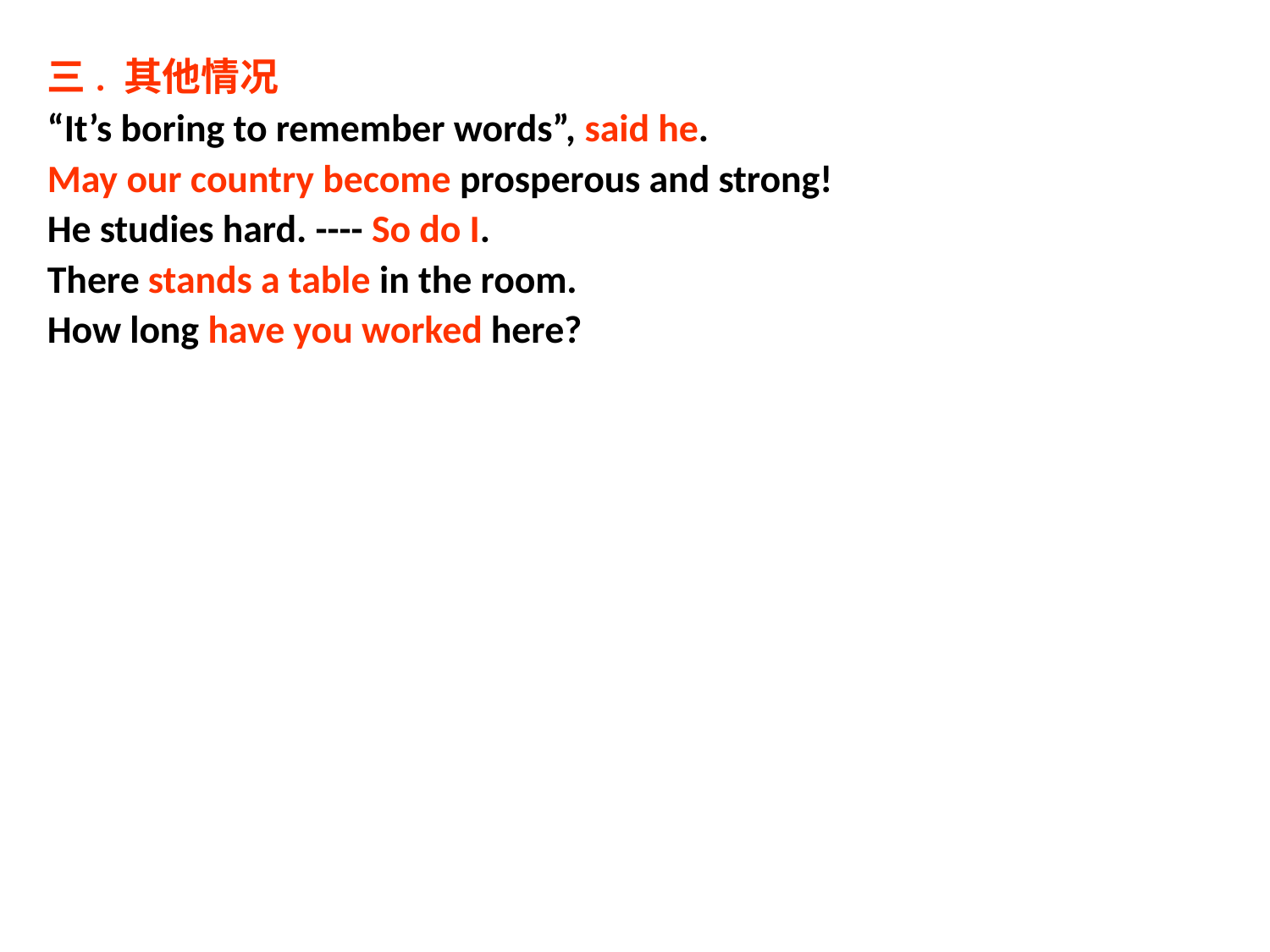

三. 其他情况
“It’s boring to remember words”, said he.
May our country become prosperous and strong!
He studies hard. ---- So do I.
There stands a table in the room.
How long have you worked here?